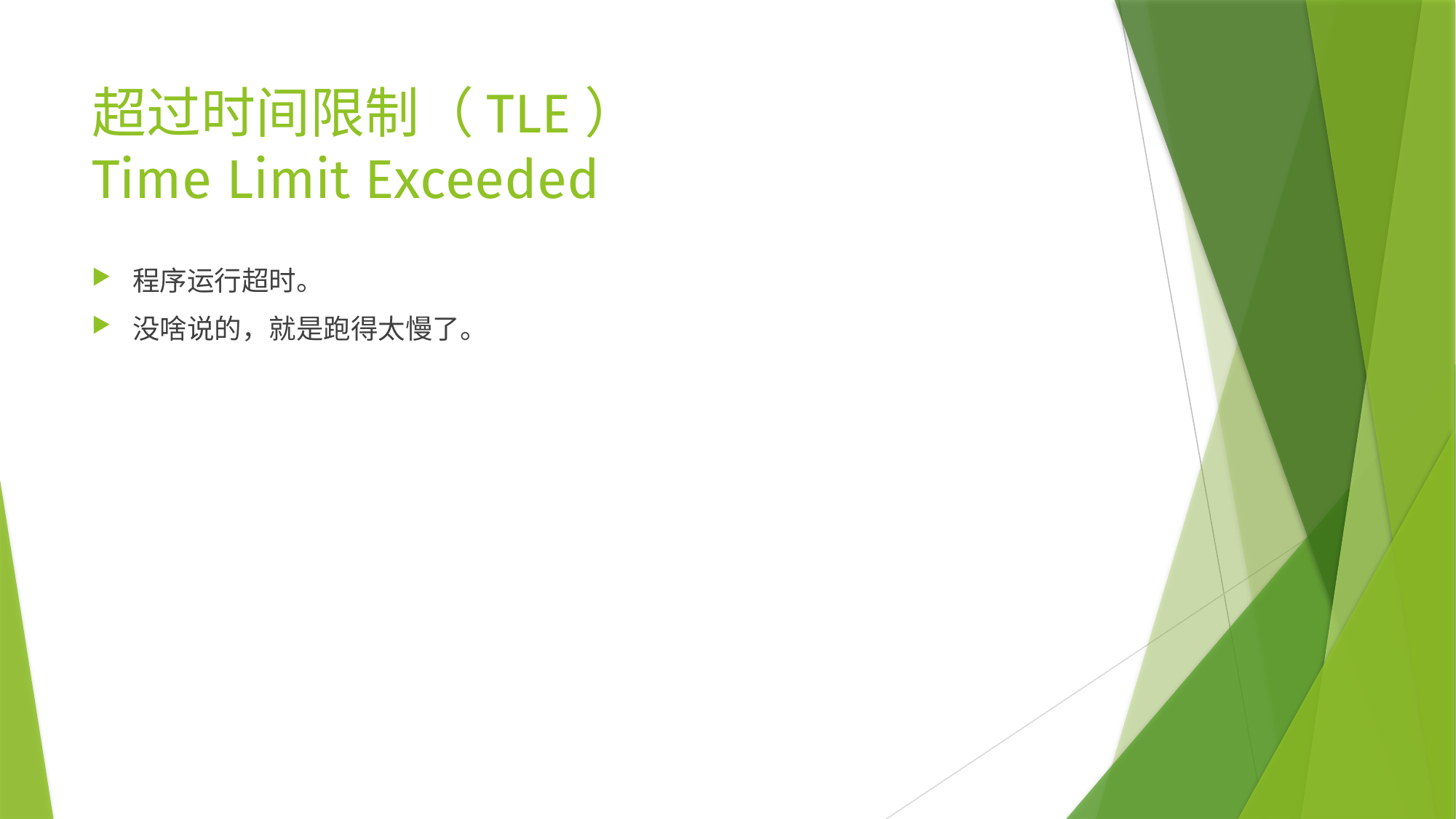

# 超过时间限制（TLE） Time Limit Exceeded
程序运行超时。
没啥说的，就是跑得太慢了。